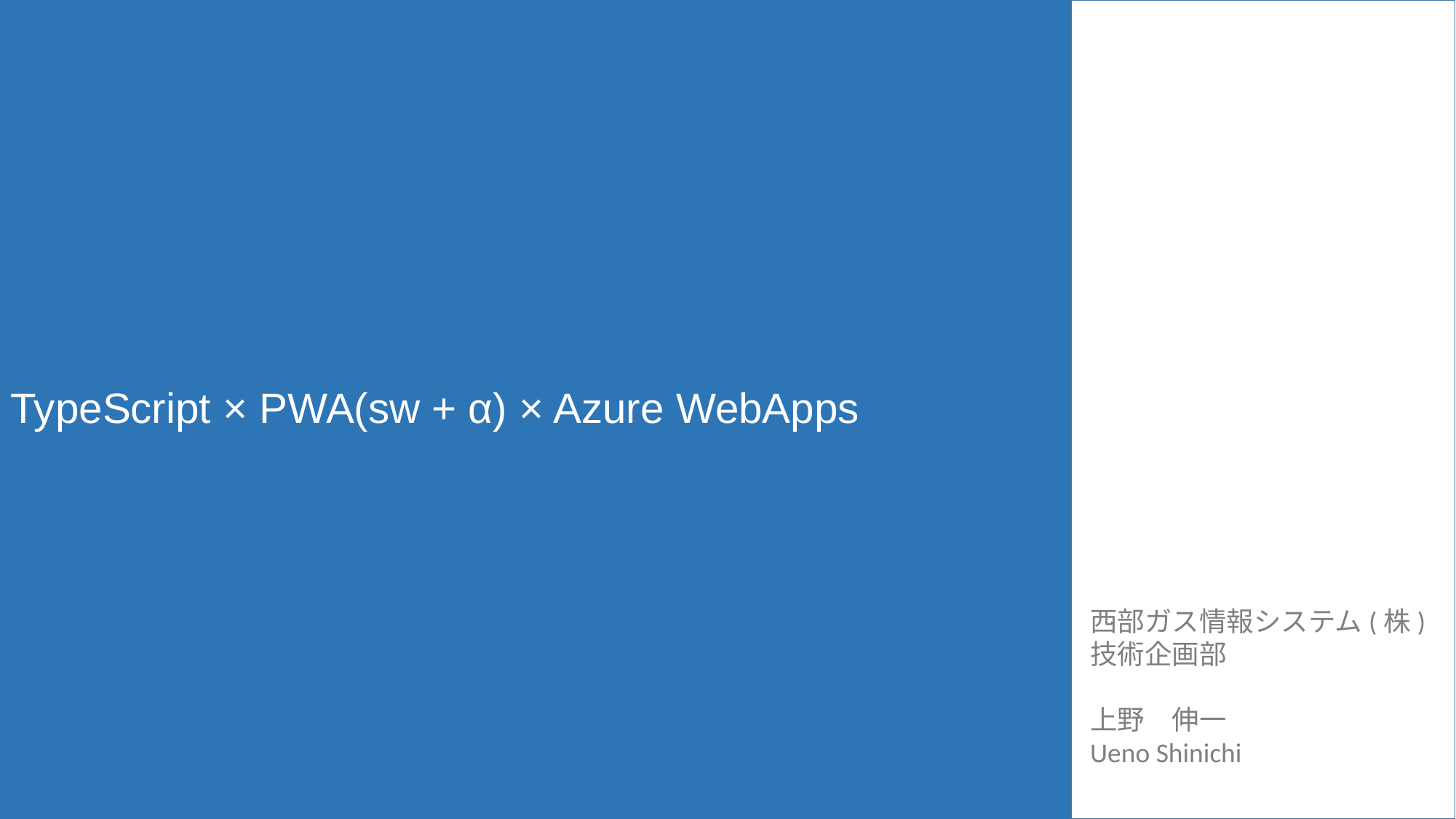

TypeScript × PWA(sw + α) × Azure WebApps

西部ガス情報システム(株)
技術企画部

上野　伸一
Ueno Shinichi